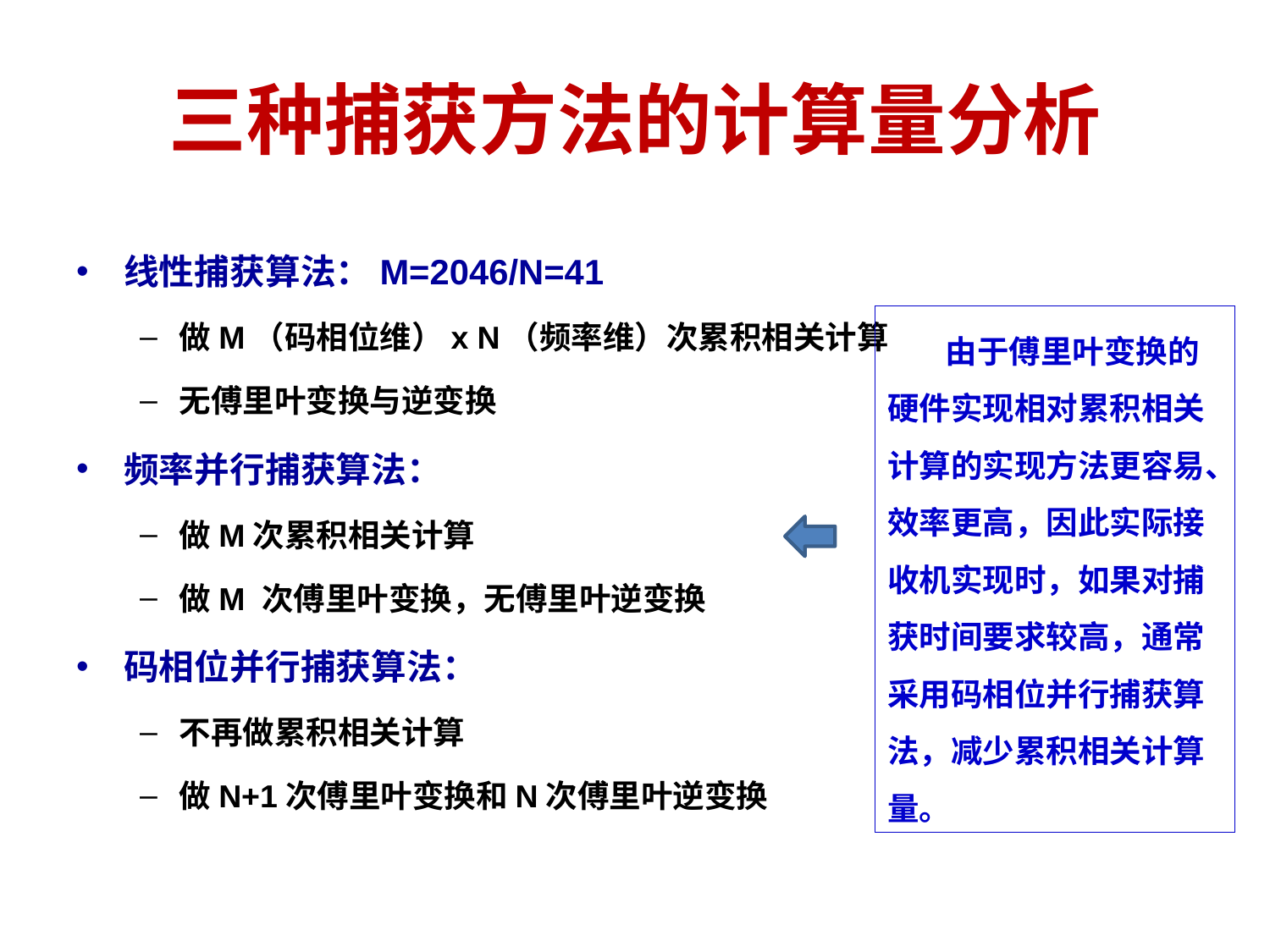

# 三种捕获方法的计算量分析
线性捕获算法：M=2046/N=41
做M（码相位维）x N（频率维）次累积相关计算
无傅里叶变换与逆变换
频率并行捕获算法：
做M次累积相关计算
做M 次傅里叶变换，无傅里叶逆变换
码相位并行捕获算法：
不再做累积相关计算
做N+1次傅里叶变换和N次傅里叶逆变换
       由于傅里叶变换的硬件实现相对累积相关计算的实现方法更容易、效率更高，因此实际接收机实现时，如果对捕获时间要求较高，通常采用码相位并行捕获算法，减少累积相关计算量。